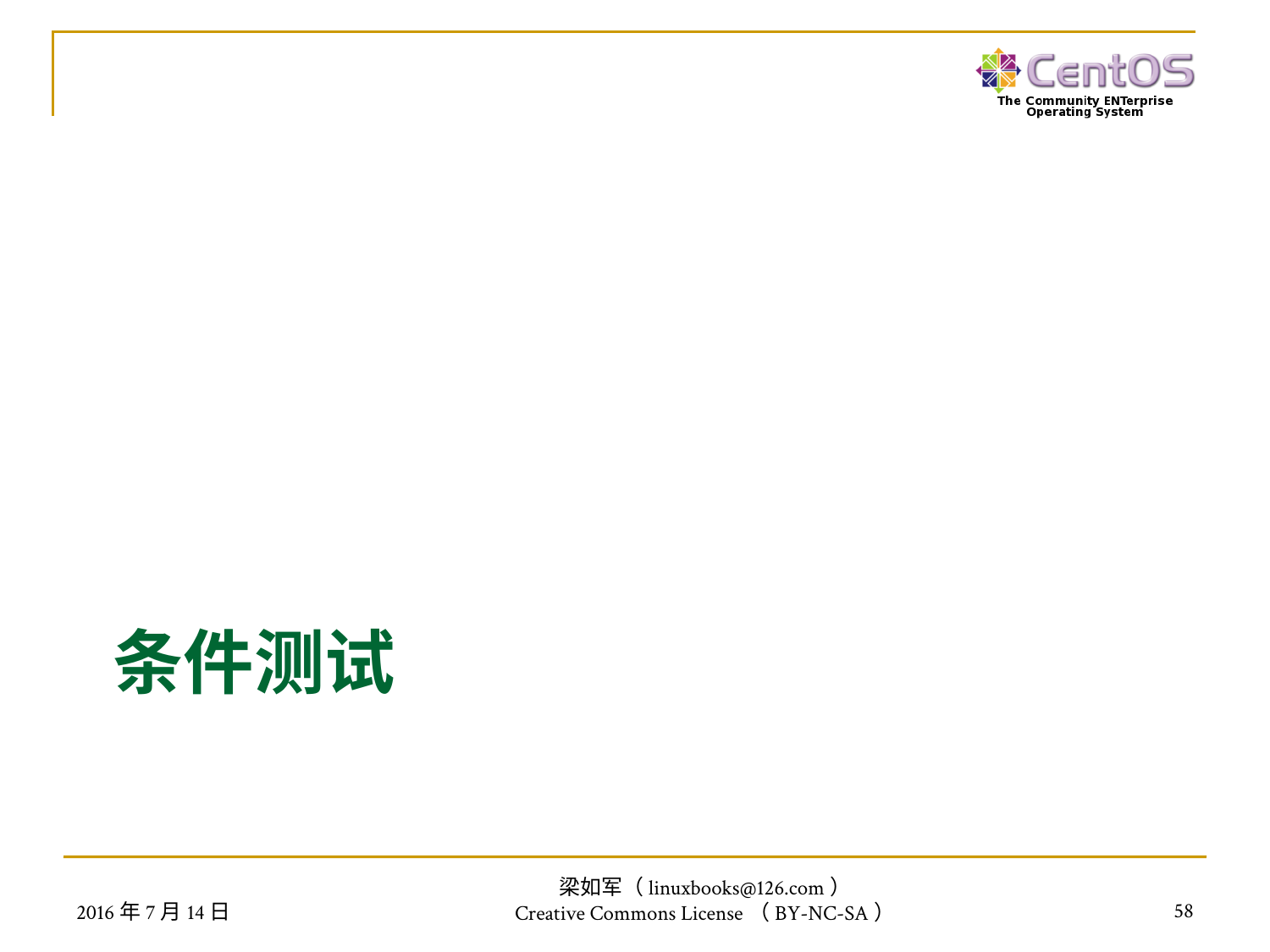

# 条件测试
2016年7月14日
58
梁如军（linuxbooks@126.com）
Creative Commons License（BY-NC-SA）